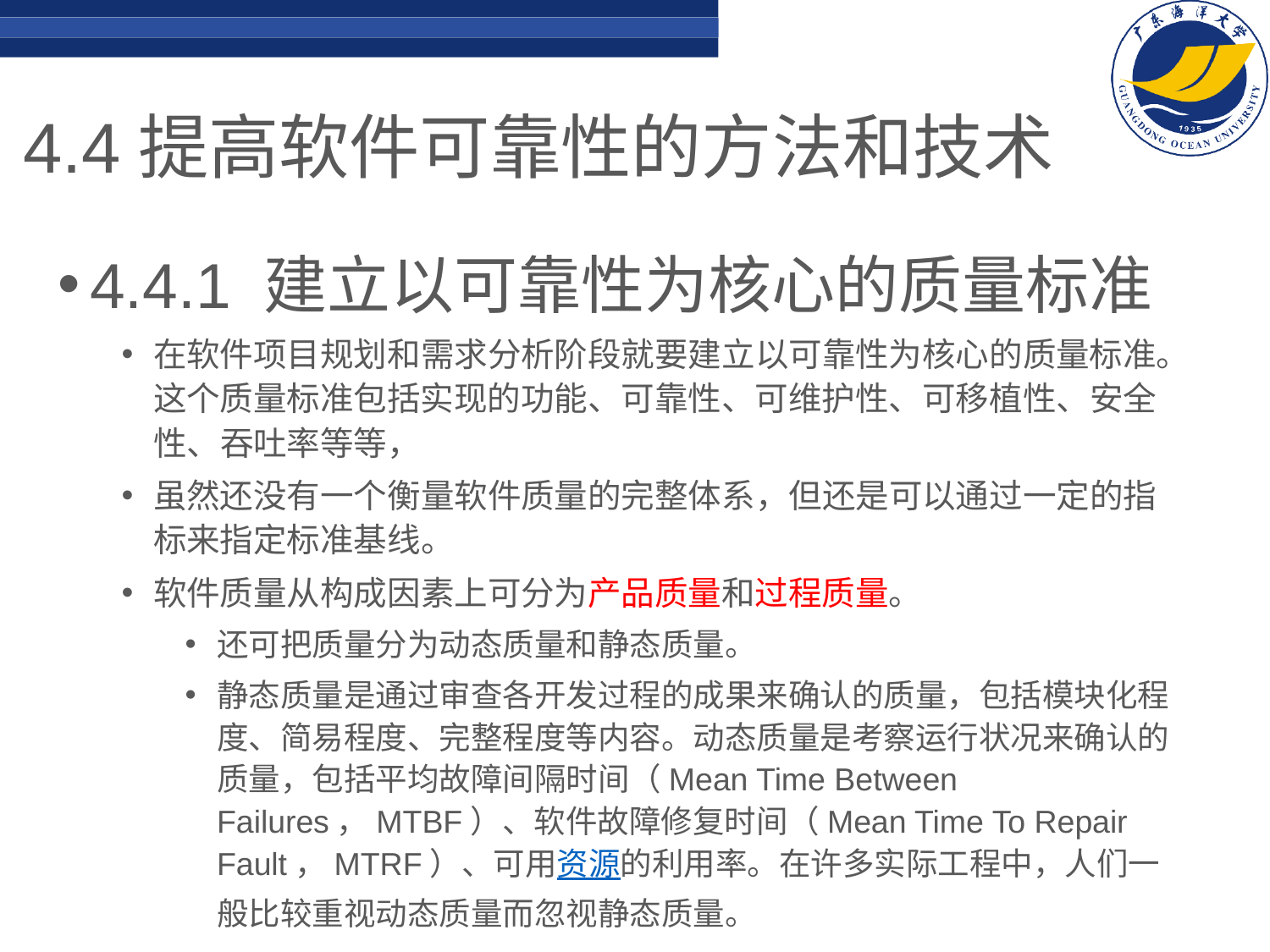

# 4.4提高软件可靠性的方法和技术
4.4.1 建立以可靠性为核心的质量标准
在软件项目规划和需求分析阶段就要建立以可靠性为核心的质量标准。这个质量标准包括实现的功能、可靠性、可维护性、可移植性、安全性、吞吐率等等，
虽然还没有一个衡量软件质量的完整体系，但还是可以通过一定的指标来指定标准基线。
软件质量从构成因素上可分为产品质量和过程质量。
还可把质量分为动态质量和静态质量。
静态质量是通过审查各开发过程的成果来确认的质量，包括模块化程度、简易程度、完整程度等内容。动态质量是考察运行状况来确认的质量，包括平均故障间隔时间（Mean Time Between Failures，MTBF）、软件故障修复时间（Mean Time To Repair Fault，MTRF）、可用资源的利用率。在许多实际工程中，人们一般比较重视动态质量而忽视静态质量。
33